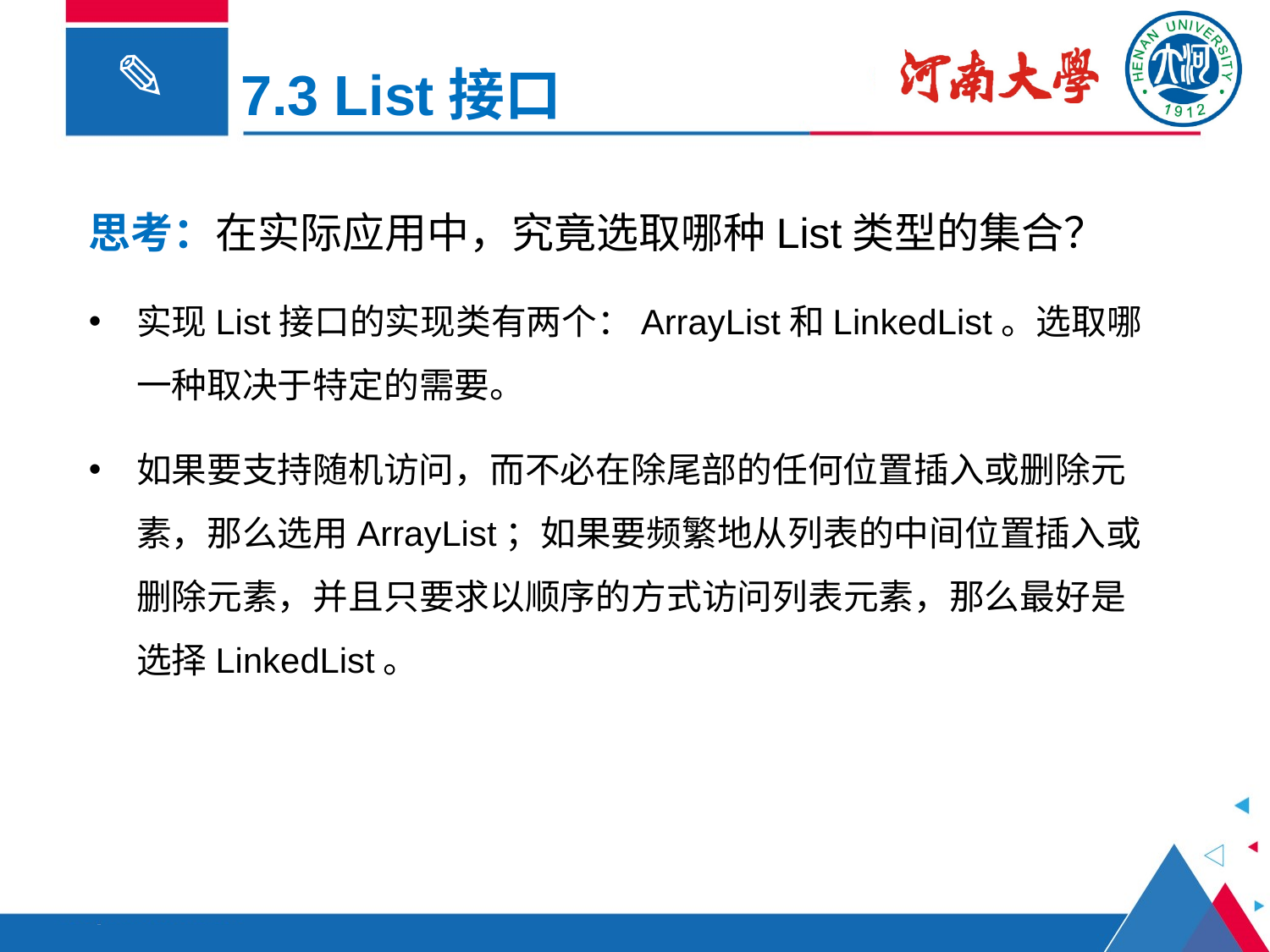

7.3 List接口
思考：在实际应用中，究竟选取哪种List类型的集合？
实现List接口的实现类有两个：ArrayList和LinkedList。选取哪一种取决于特定的需要。
如果要支持随机访问，而不必在除尾部的任何位置插入或删除元素，那么选用ArrayList；如果要频繁地从列表的中间位置插入或删除元素，并且只要求以顺序的方式访问列表元素，那么最好是选择LinkedList。